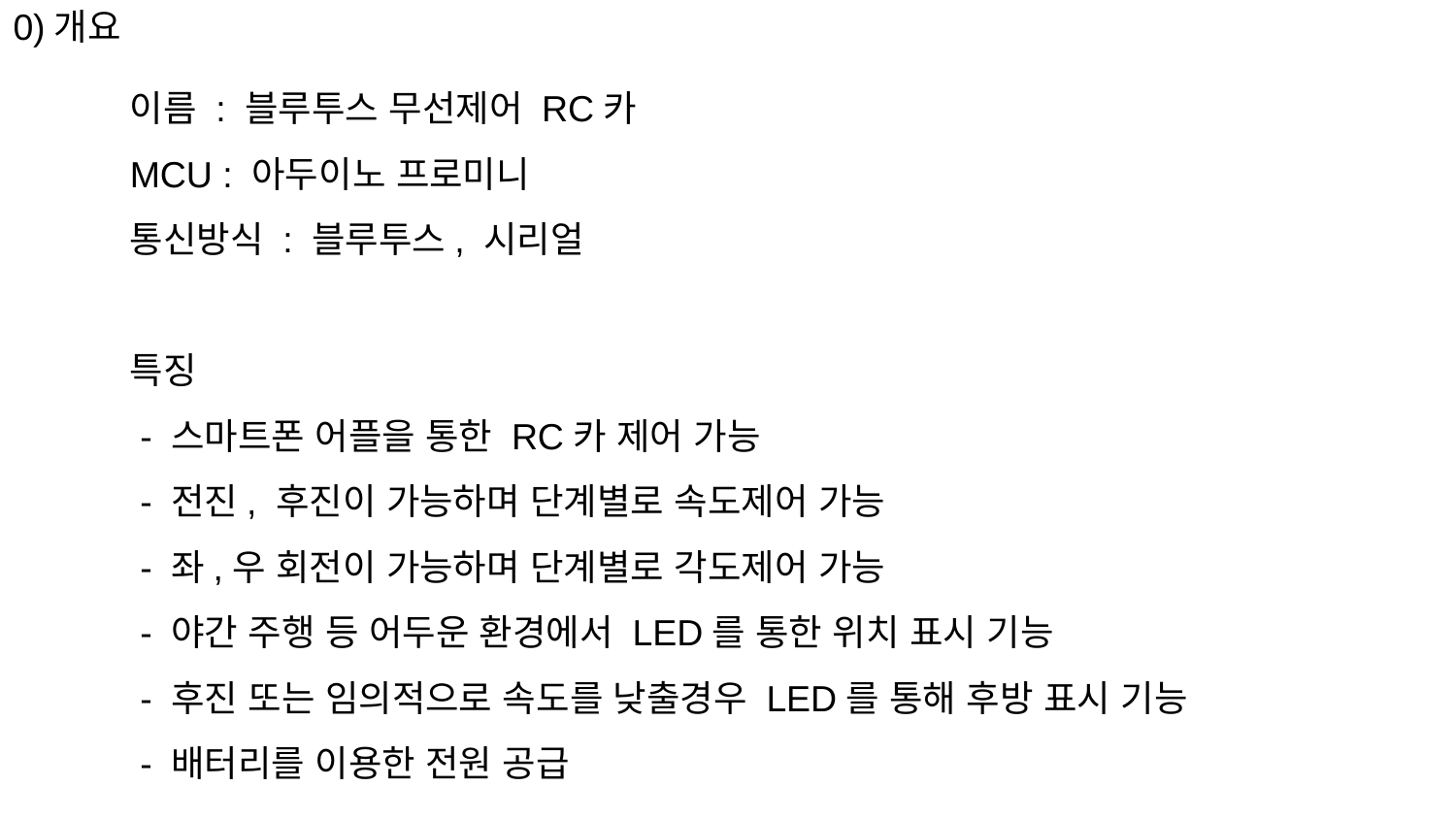

0)개요
이름 : 블루투스 무선제어 RC카
MCU : 아두이노 프로미니
통신방식 : 블루투스, 시리얼

특징
 - 스마트폰 어플을 통한 RC카 제어 가능
 - 전진, 후진이 가능하며 단계별로 속도제어 가능
 - 좌,우 회전이 가능하며 단계별로 각도제어 가능
 - 야간 주행 등 어두운 환경에서 LED를 통한 위치 표시 기능
 - 후진 또는 임의적으로 속도를 낮출경우 LED를 통해 후방 표시 기능
 - 배터리를 이용한 전원 공급